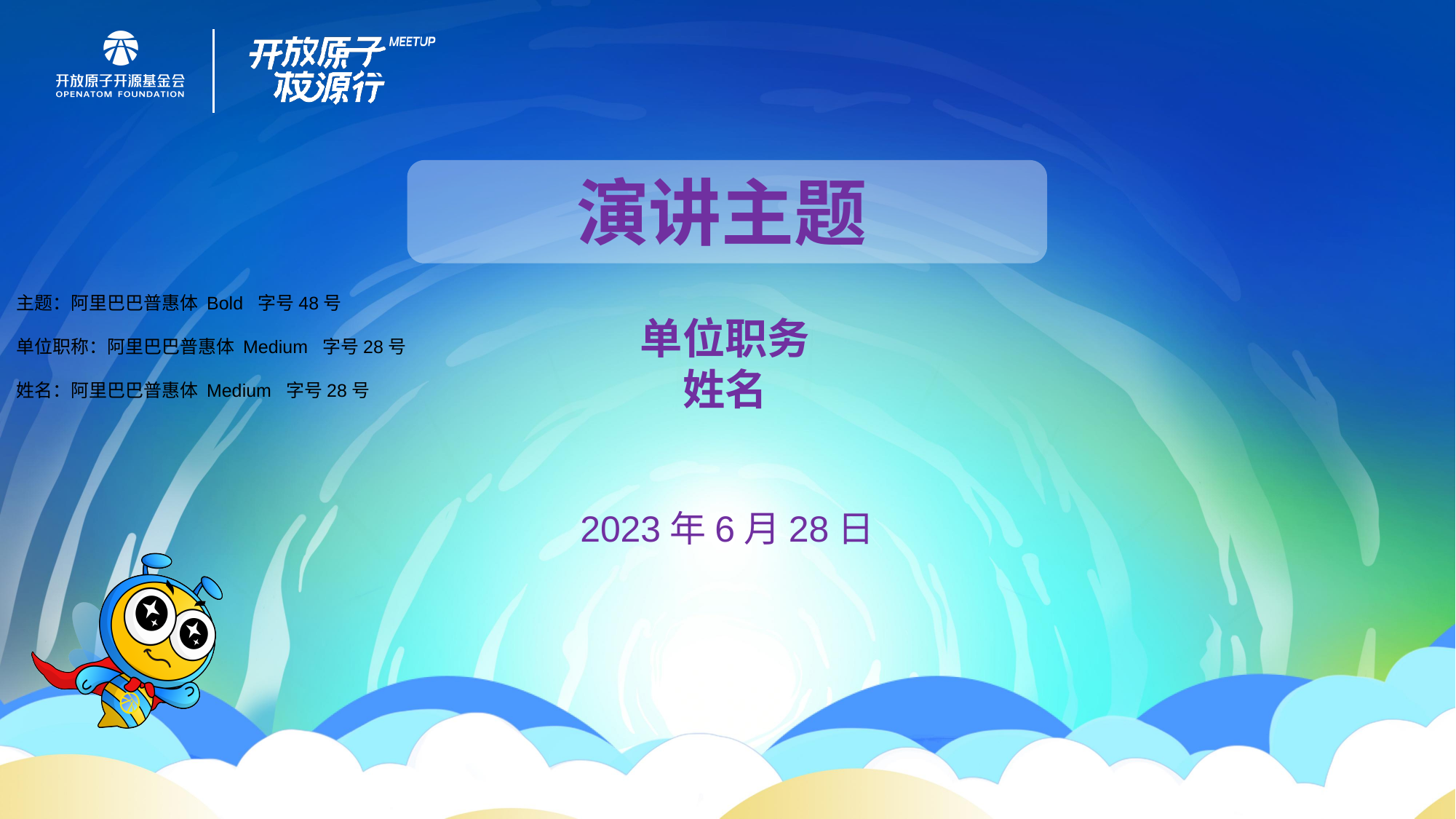

演讲主题
主题：阿里巴巴普惠体 Bold  字号48号
单位职称：阿里巴巴普惠体 Medium  字号28号
姓名：阿里巴巴普惠体 Medium  字号28号

单位职务
姓名
2023年6月28日